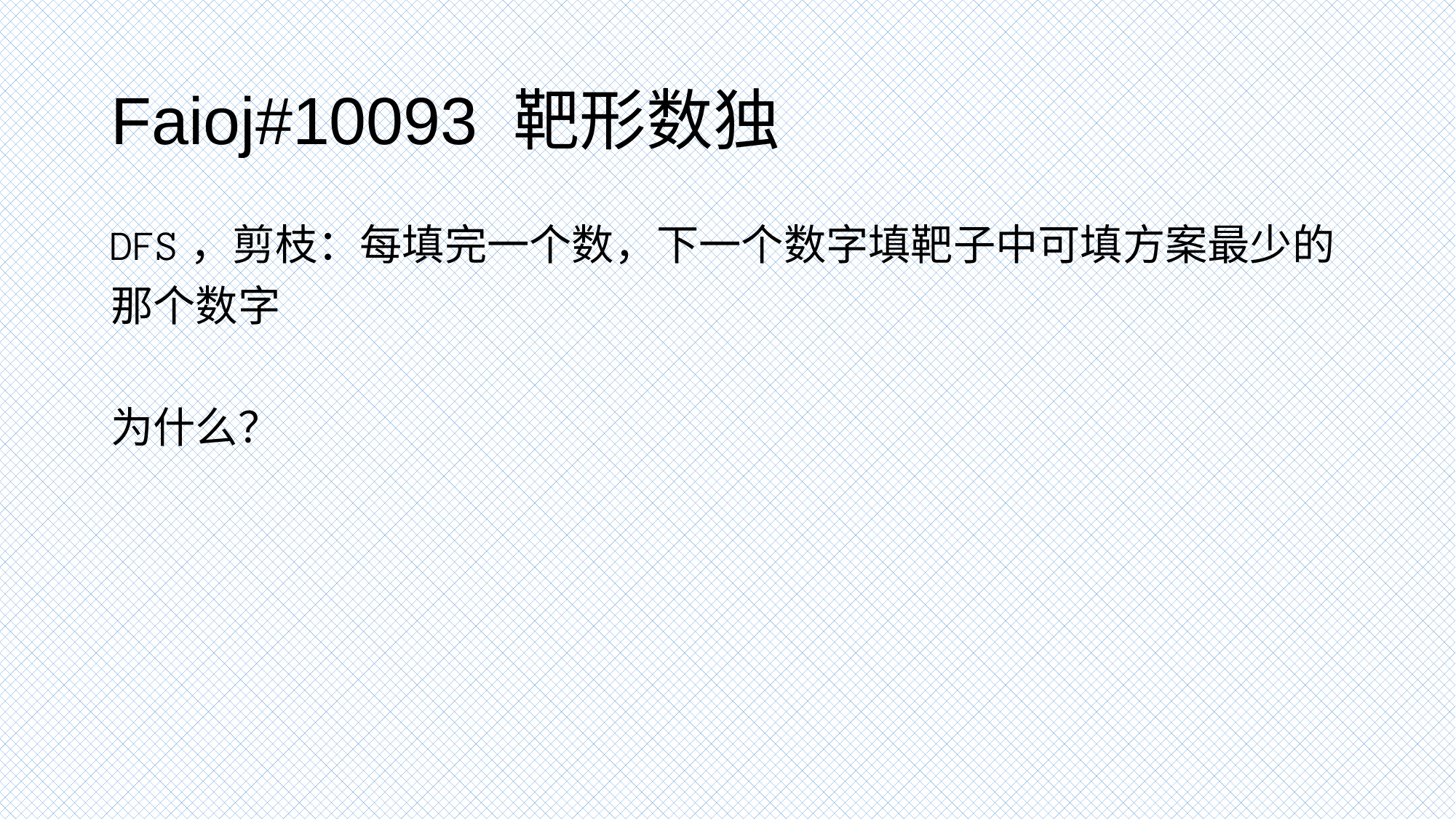

# Faioj#10093 靶形数独
DFS，剪枝：每填完一个数，下一个数字填靶子中可填方案最少的
那个数字

为什么？